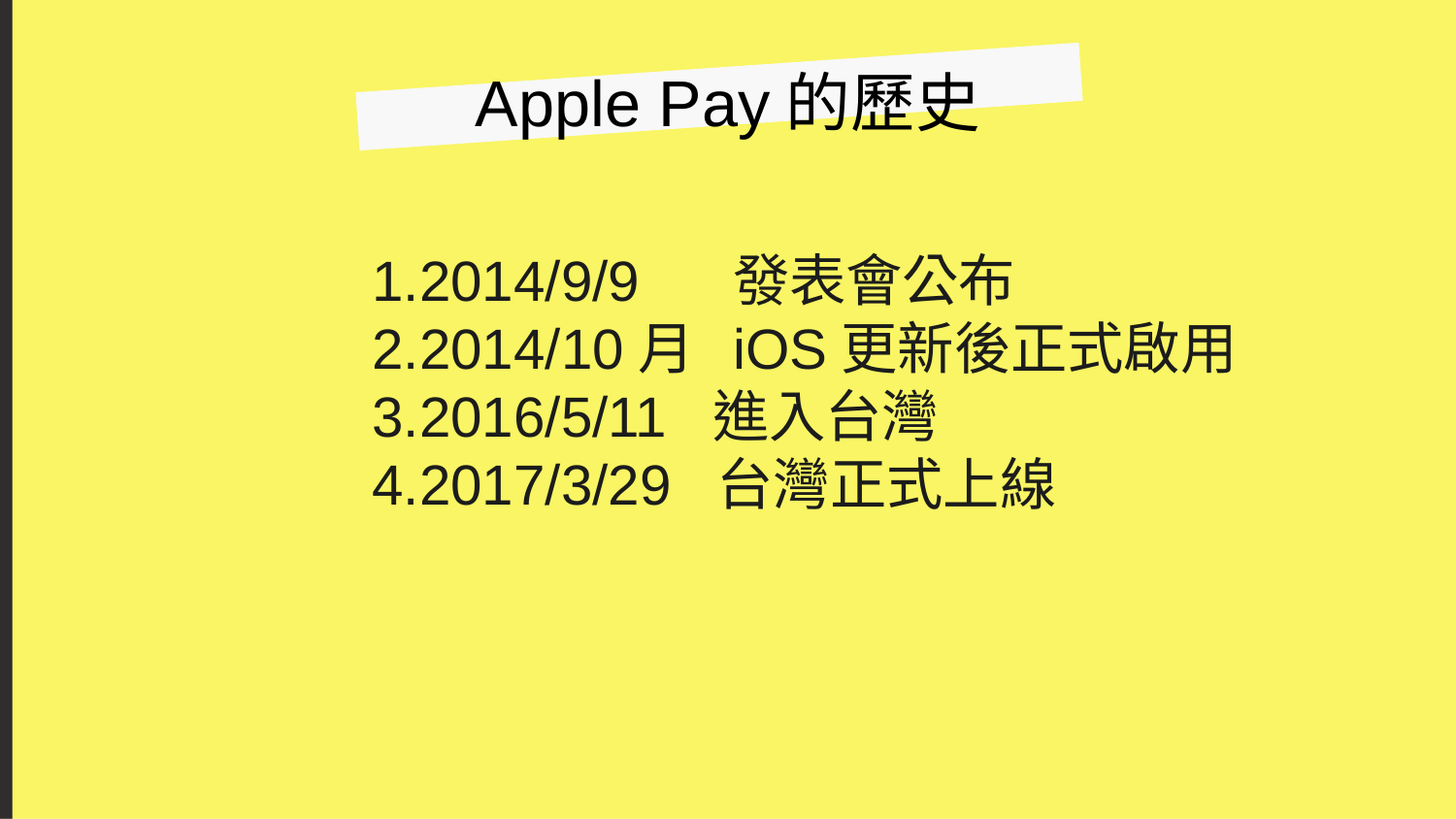

# Apple Pay的歷史

	1.2014/9/9     發表會公布
	2.2014/10月  iOS更新後正式啟用
	3.2016/5/11  進入台灣
	4.2017/3/29  台灣正式上線